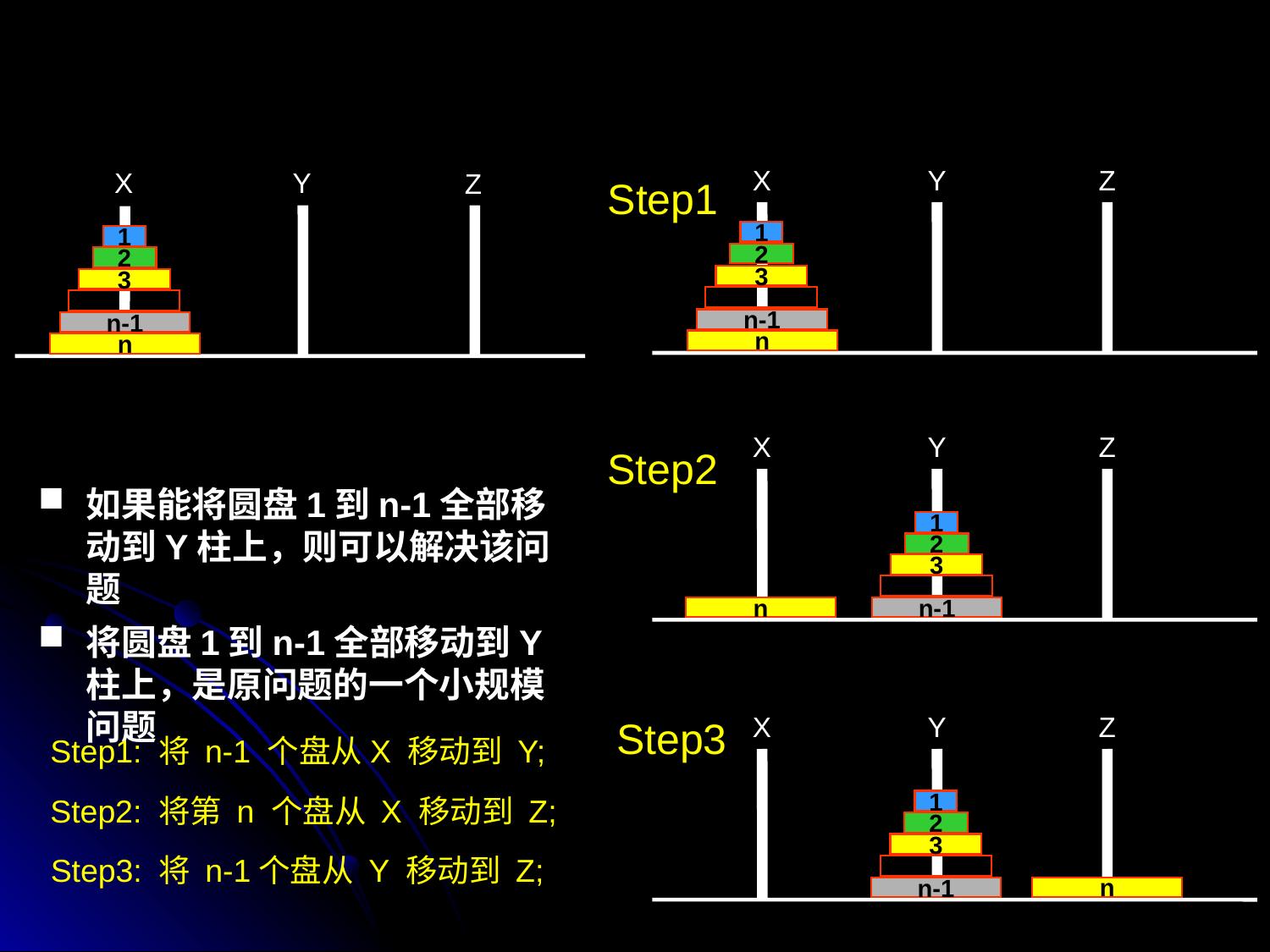

X
Y
Z
X
Y
Z

1
2
3

n-1
n

Step1

1
2
3

n-1
n

X
Y
Z
Step2

如果能将圆盘1到n-1全部移动到Y柱上，则可以解决该问题
将圆盘1到n-1全部移动到Y柱上，是原问题的一个小规模问题
Step1: 将 n-1 个盘从X 移动到 Y;
Step2: 将第 n 个盘从 X 移动到 Z;
Step3: 将 n-1个盘从 Y 移动到 Z;
1
2
3

n-1
n

X
Y
Z
Step3

1
2
3

n-1
n